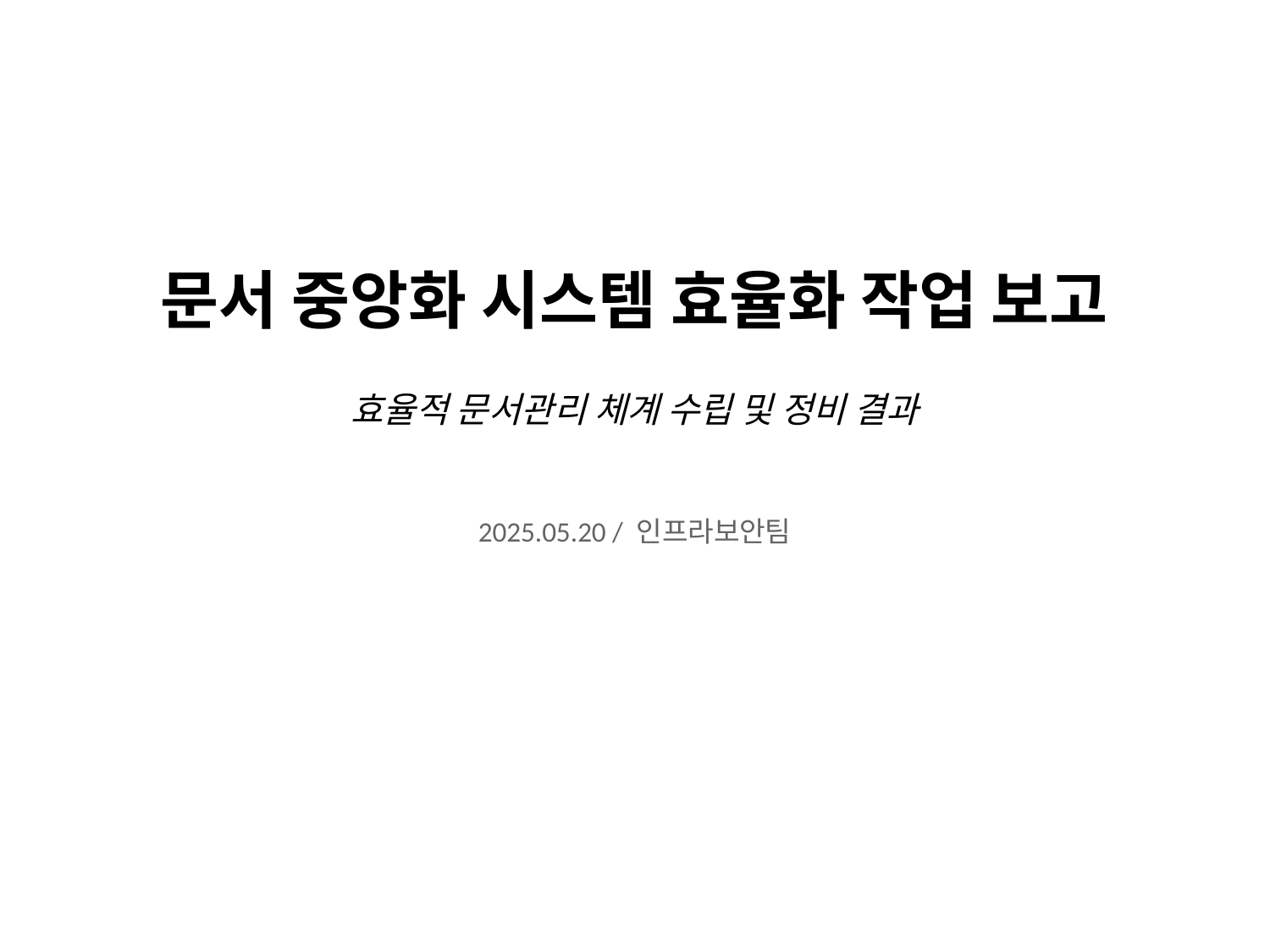

문서 중앙화 시스템 효율화 작업 보고
효율적 문서관리 체계 수립 및 정비 결과
2025.05.20 / 인프라보안팀